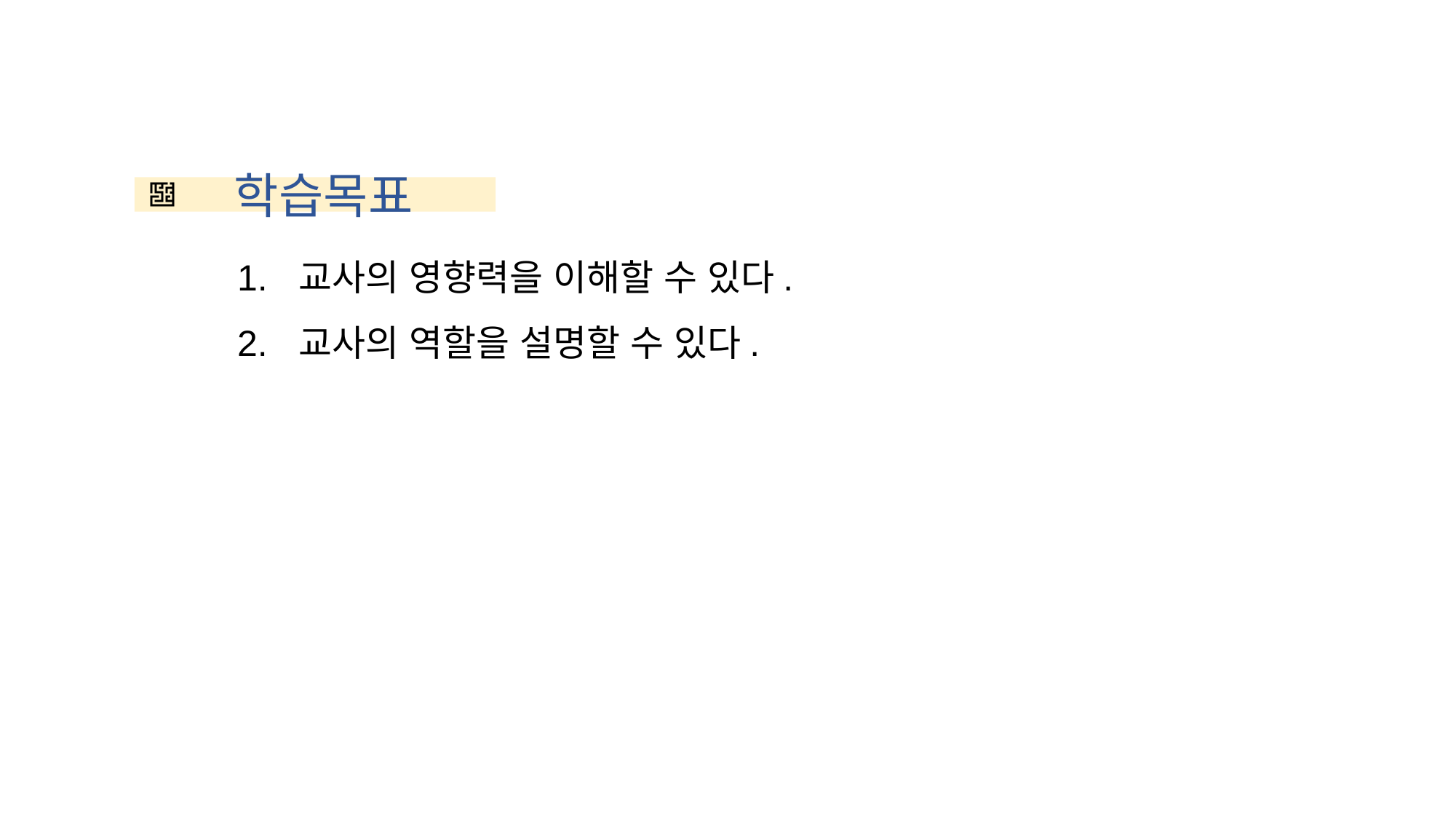

학습목표
교사의 영향력을 이해할 수 있다.
교사의 역할을 설명할 수 있다.